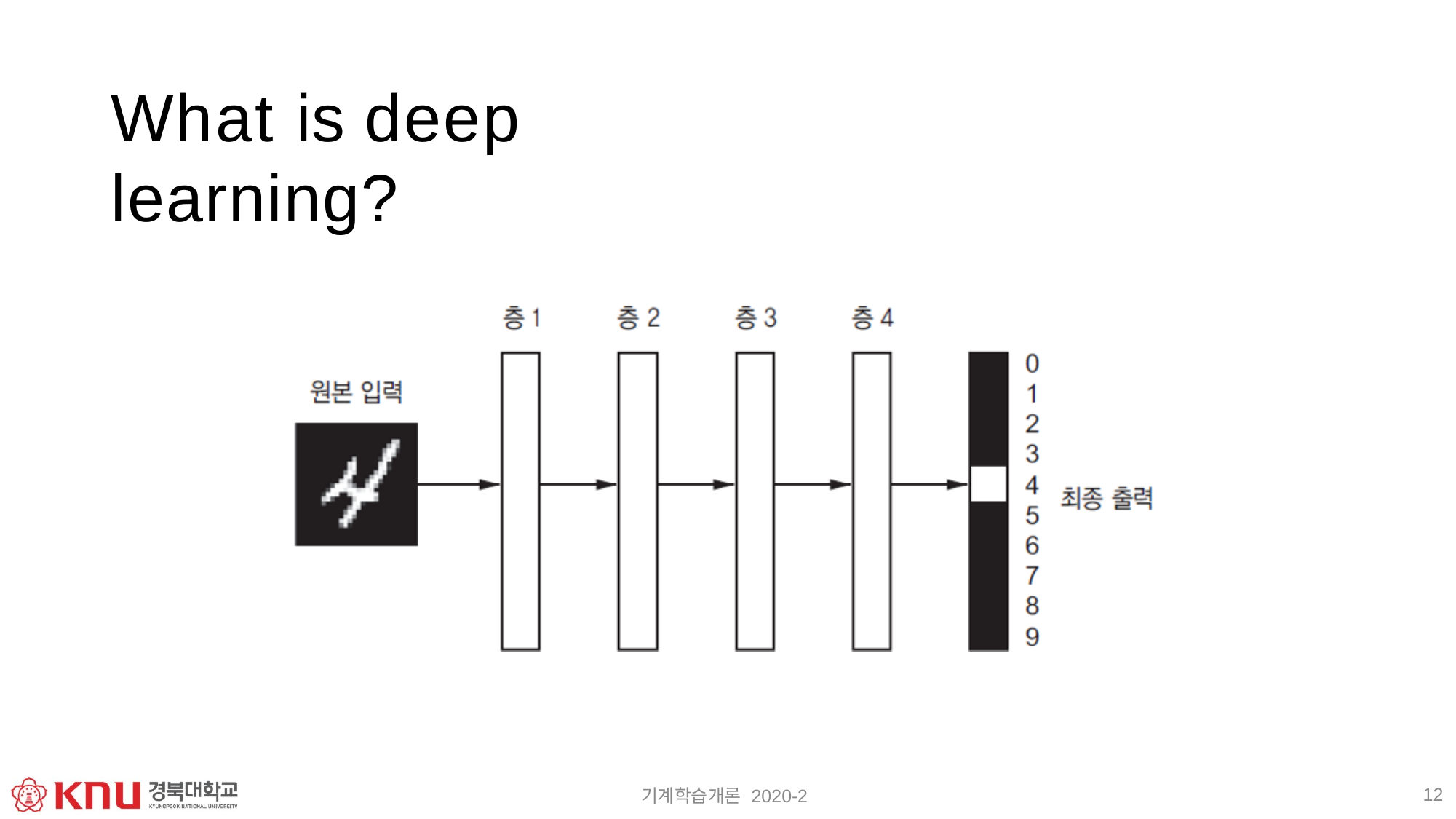

# What is deep learning?

12
기계학습개론 2020-2